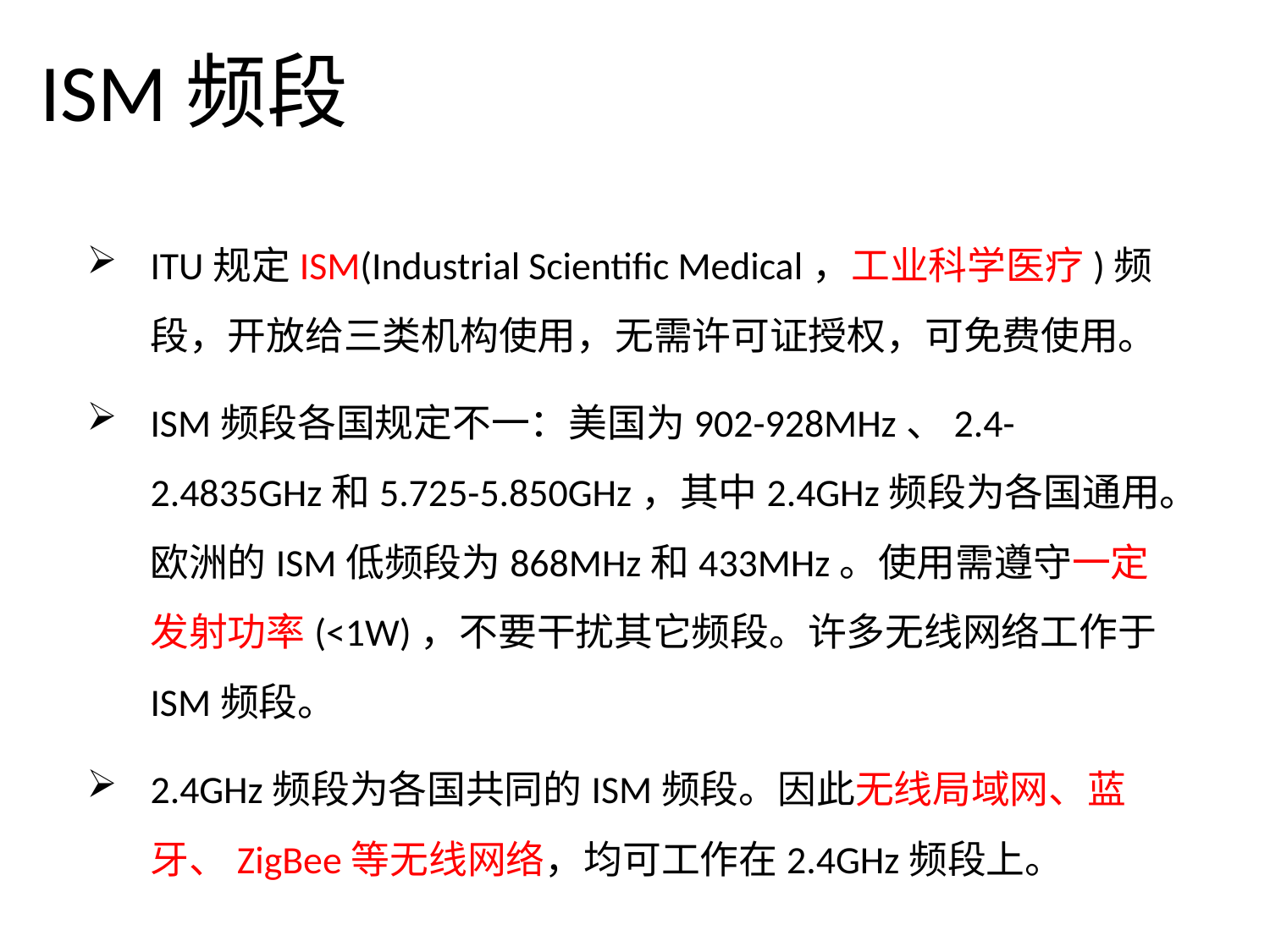

# ISM频段
ITU规定ISM(Industrial Scientific Medical，工业科学医疗)频段，开放给三类机构使用，无需许可证授权，可免费使用。
ISM频段各国规定不一：美国为902-928MHz、2.4-2.4835GHz和5.725-5.850GHz，其中2.4GHz频段为各国通用。欧洲的ISM低频段为868MHz和433MHz。使用需遵守一定发射功率(<1W)，不要干扰其它频段。许多无线网络工作于ISM频段。
2.4GHz频段为各国共同的ISM频段。因此无线局域网、蓝牙、ZigBee等无线网络，均可工作在2.4GHz频段上。